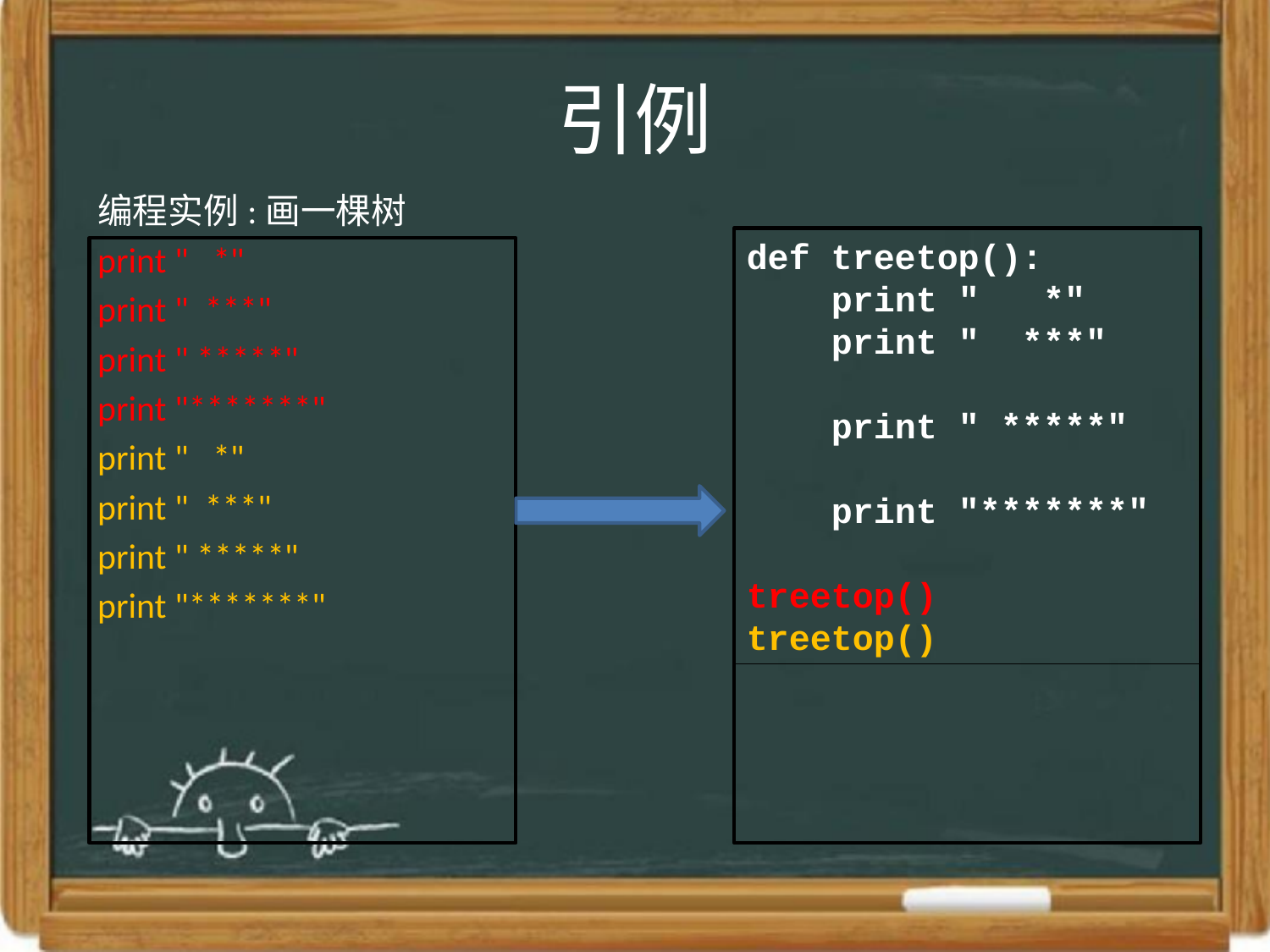

# 引例
编程实例:画一棵树
print "   *"
print "  ***"
print " *****"
print "*******"
print "   *"
print "  ***"
print " *****"
print "*******"
def treetop():
    print "   *"
    print "  ***"
    print " *****"
    print "*******"

treetop()
treetop()